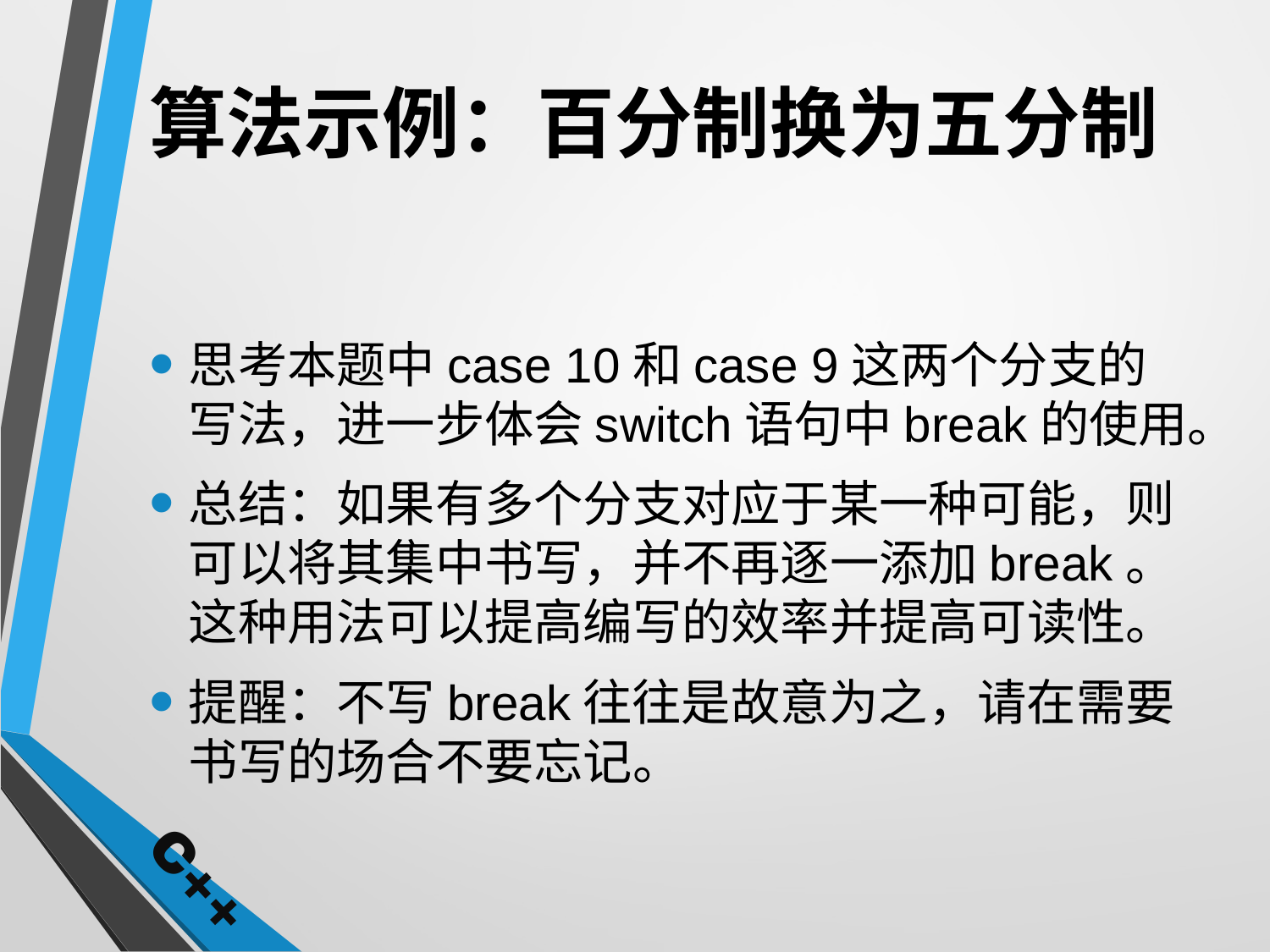

# 算法示例：百分制换为五分制
思考本题中case 10和case 9这两个分支的写法，进一步体会switch语句中break的使用。
总结：如果有多个分支对应于某一种可能，则可以将其集中书写，并不再逐一添加break。这种用法可以提高编写的效率并提高可读性。
提醒：不写break往往是故意为之，请在需要书写的场合不要忘记。